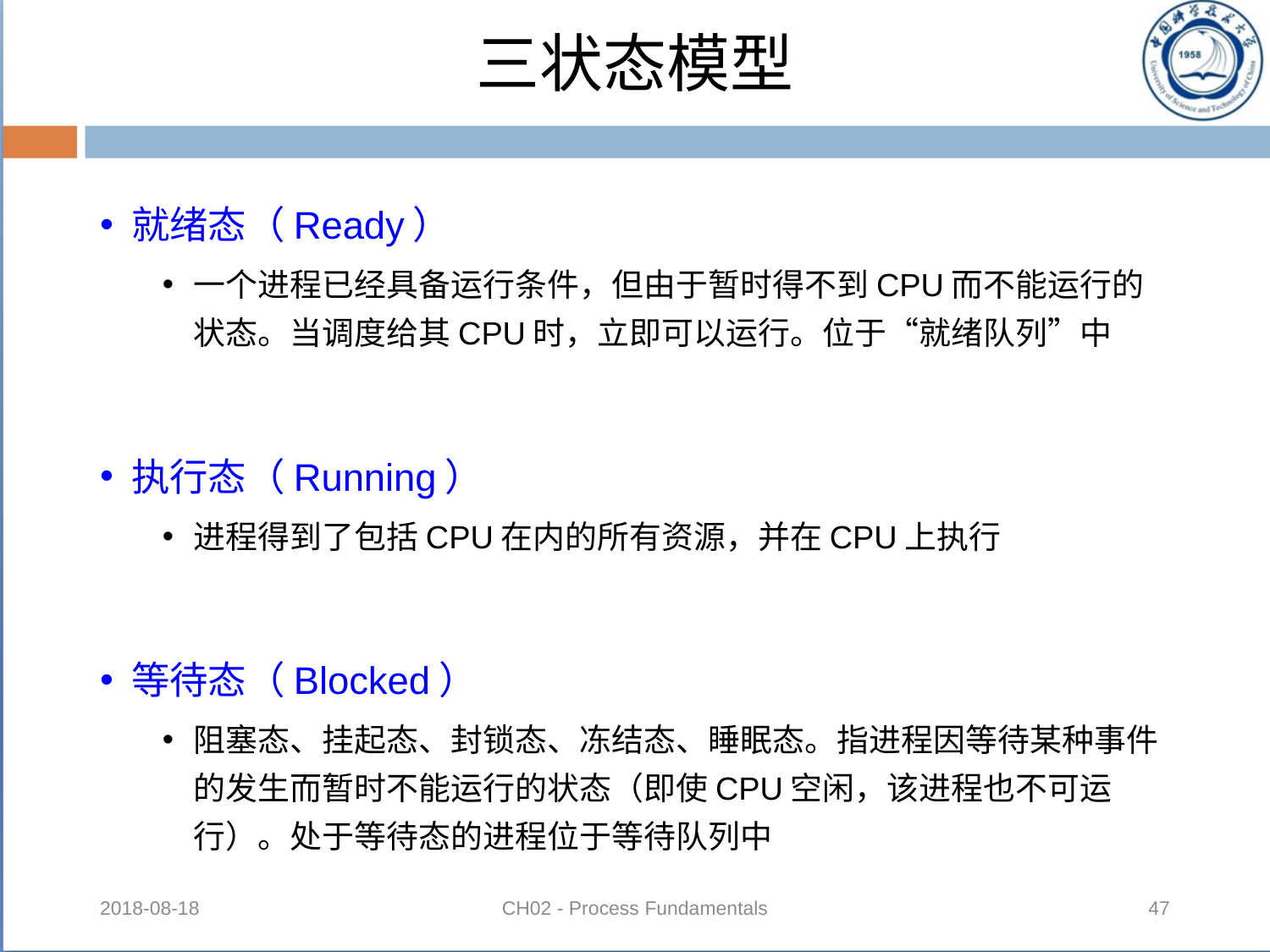

# 三状态模型
就绪态（Ready）
一个进程已经具备运行条件，但由于暂时得不到CPU而不能运行的状态。当调度给其CPU时，立即可以运行。位于“就绪队列”中

执行态（Running）
进程得到了包括CPU在内的所有资源，并在CPU上执行

等待态（Blocked）
阻塞态、挂起态、封锁态、冻结态、睡眠态。指进程因等待某种事件的发生而暂时不能运行的状态（即使CPU空闲，该进程也不可运行）。处于等待态的进程位于等待队列中
2018-08-18
CH02 - Process Fundamentals
47